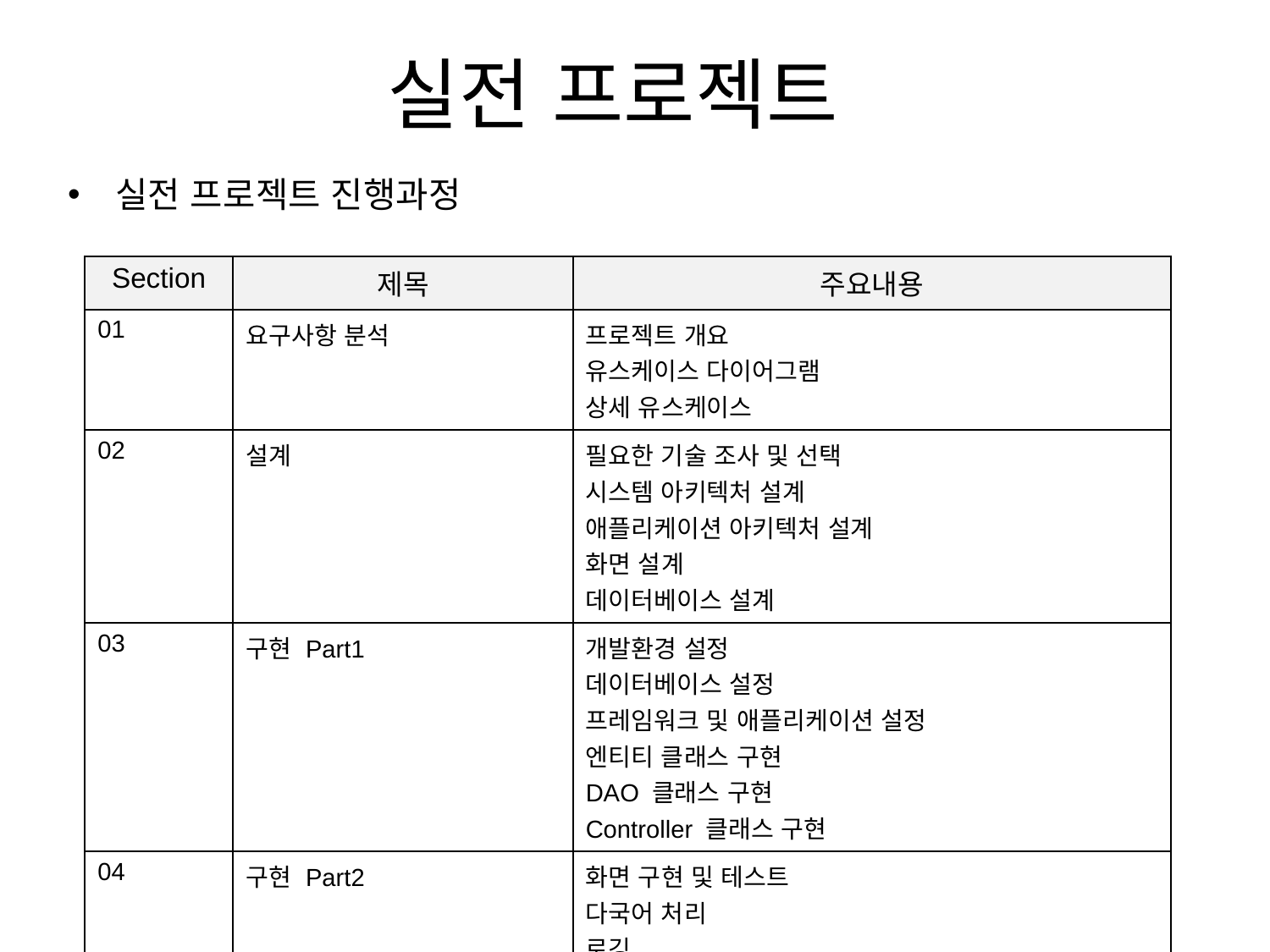

# 실전 프로젝트
실전 프로젝트 진행과정

| Section | 제목 | 주요내용 |
| --- | --- | --- |
| 01 | 요구사항 분석 | 프로젝트 개요 유스케이스 다이어그램 상세 유스케이스 |
| 02 | 설계 | 필요한 기술 조사 및 선택 시스템 아키텍처 설계 애플리케이션 아키텍처 설계 화면 설계 데이터베이스 설계 |
| 03 | 구현 Part1 | 개발환경 설정 데이터베이스 설정 프레임워크 및 애플리케이션 설정 엔티티 클래스 구현 DAO 클래스 구현 Controller 클래스 구현 |
| 04 | 구현 Part2 | 화면 구현 및 테스트 다국어 처리 로깅 |